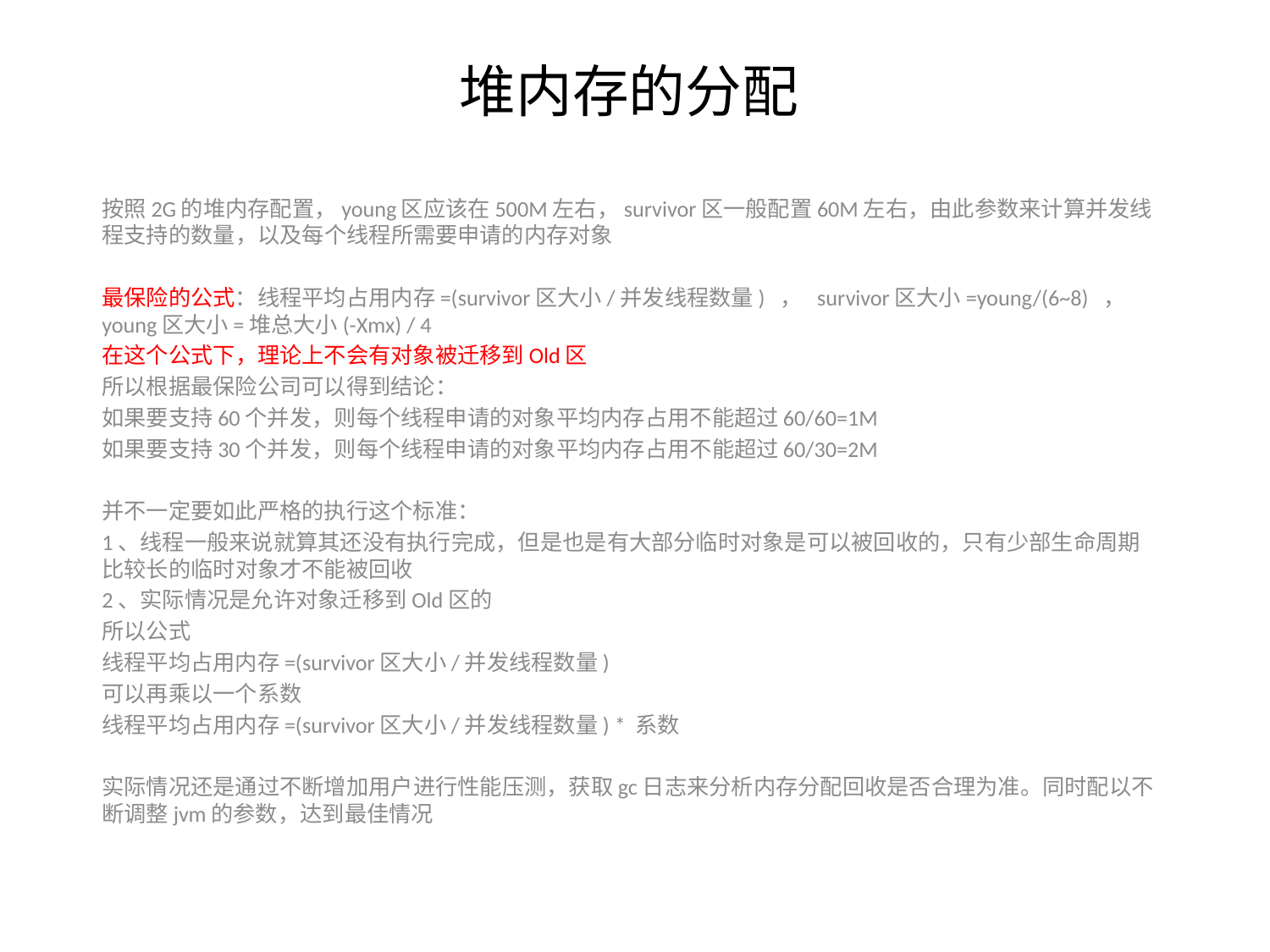

# 堆内存的分配
按照2G的堆内存配置，young区应该在500M左右，survivor区一般配置60M左右，由此参数来计算并发线程支持的数量，以及每个线程所需要申请的内存对象

最保险的公式：线程平均占用内存=(survivor区大小/并发线程数量)  ，  survivor区大小=young/(6~8)  ， young区大小=堆总大小(-Xmx) / 4
在这个公式下，理论上不会有对象被迁移到Old区
所以根据最保险公司可以得到结论：
如果要支持60个并发，则每个线程申请的对象平均内存占用不能超过60/60=1M
如果要支持30个并发，则每个线程申请的对象平均内存占用不能超过60/30=2M

并不一定要如此严格的执行这个标准：
1、线程一般来说就算其还没有执行完成，但是也是有大部分临时对象是可以被回收的，只有少部生命周期比较长的临时对象才不能被回收
2、实际情况是允许对象迁移到Old区的
所以公式
线程平均占用内存=(survivor区大小/并发线程数量)
可以再乘以一个系数
线程平均占用内存=(survivor区大小/并发线程数量) * 系数

实际情况还是通过不断增加用户进行性能压测，获取gc日志来分析内存分配回收是否合理为准。同时配以不断调整jvm的参数，达到最佳情况